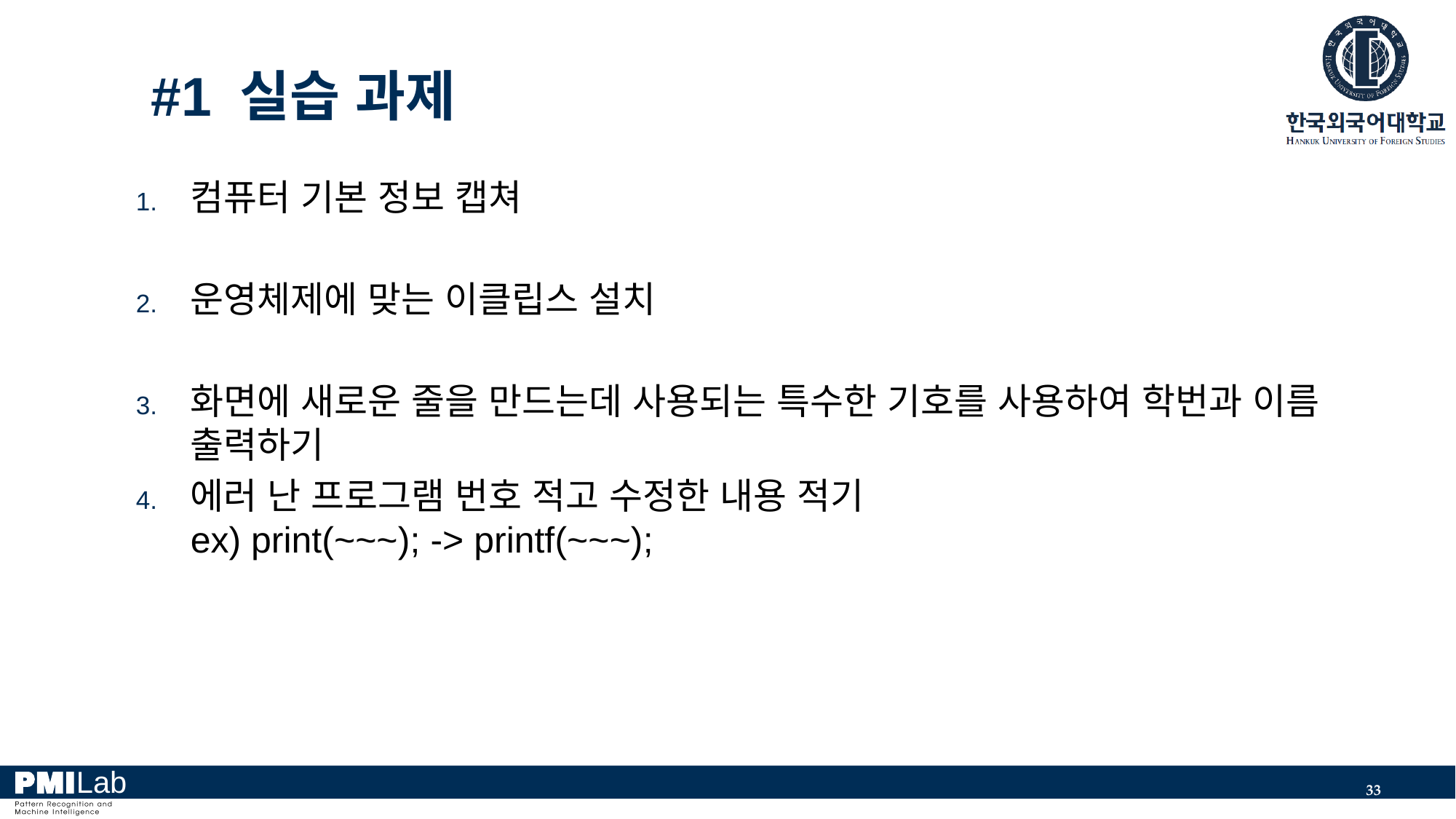

# #1 실습 과제
컴퓨터 기본 정보 캡쳐

운영체제에 맞는 이클립스 설치

화면에 새로운 줄을 만드는데 사용되는 특수한 기호를 사용하여 학번과 이름 출력하기
에러 난 프로그램 번호 적고 수정한 내용 적기
ex) print(~~~); -> printf(~~~);

33